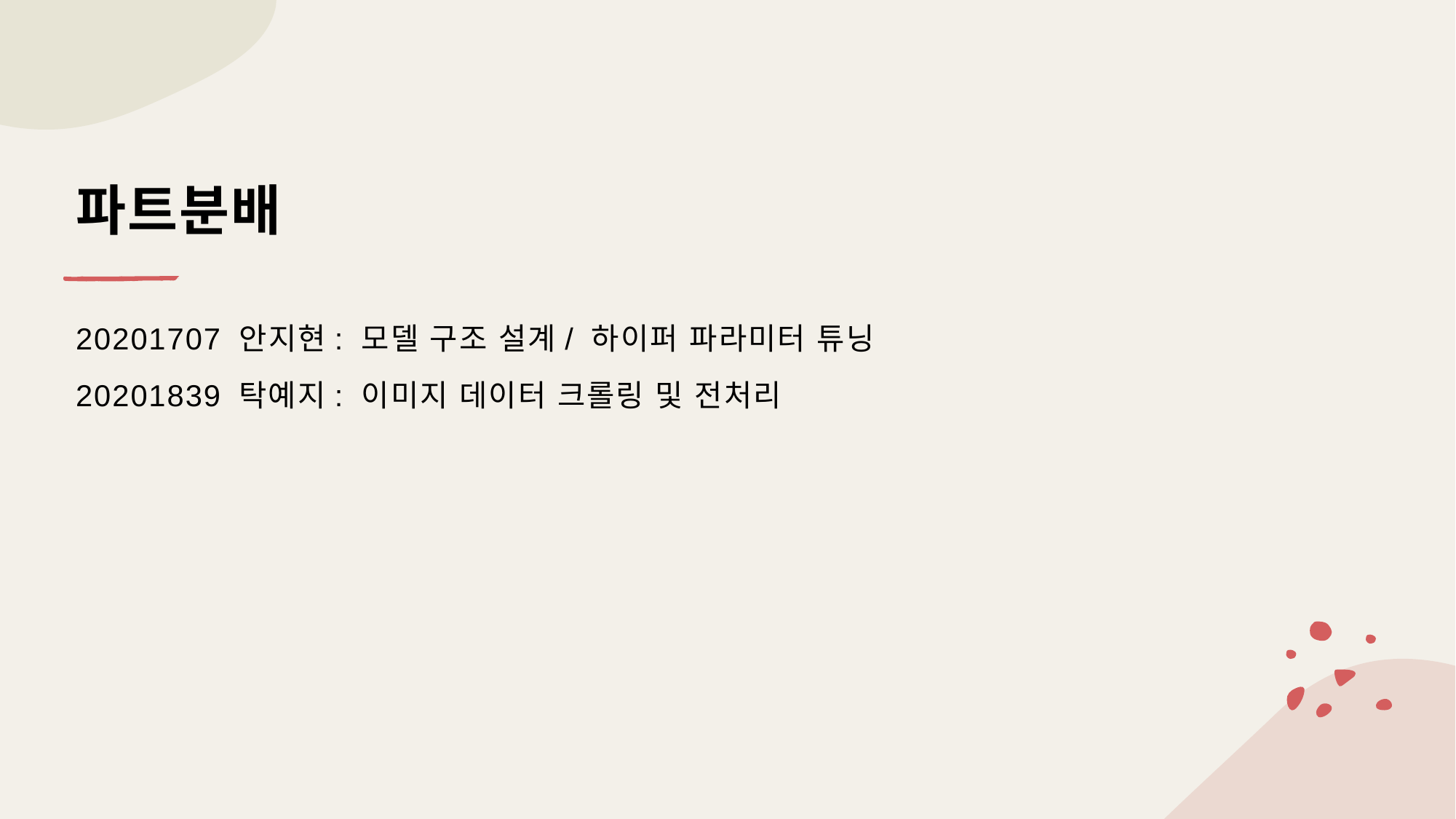

# 파트분배
20201707 안지현: 모델 구조 설계/ 하이퍼 파라미터 튜닝
20201839 탁예지: 이미지 데이터 크롤링 및 전처리